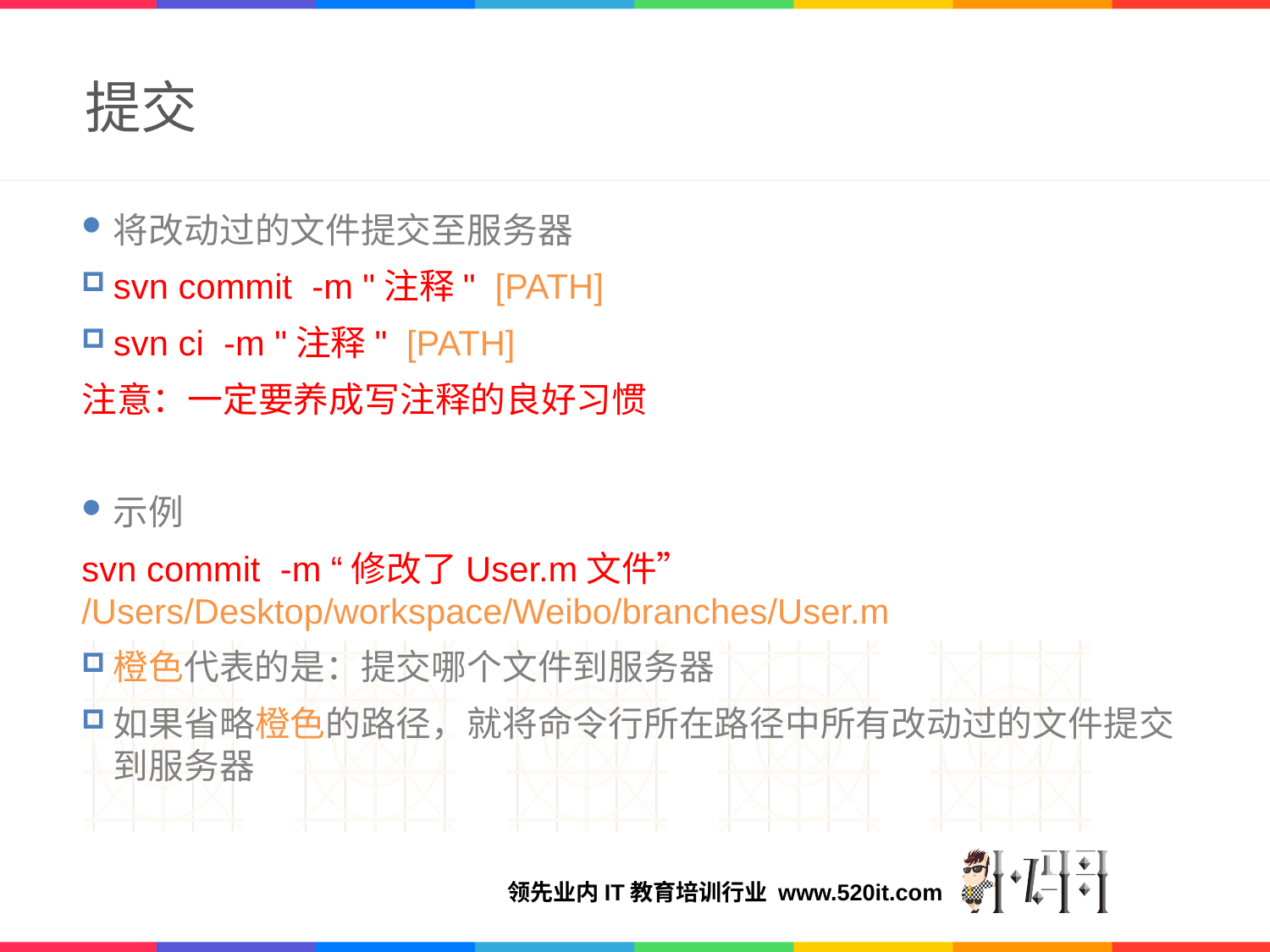

# 提交
将改动过的文件提交至服务器
svn commit  -m "注释"  [PATH]
svn ci  -m "注释"  [PATH]
注意：一定要养成写注释的良好习惯

示例
svn commit  -m “修改了User.m文件” /Users/Desktop/workspace/Weibo/branches/User.m
橙色代表的是：提交哪个文件到服务器
如果省略橙色的路径，就将命令行所在路径中所有改动过的文件提交到服务器